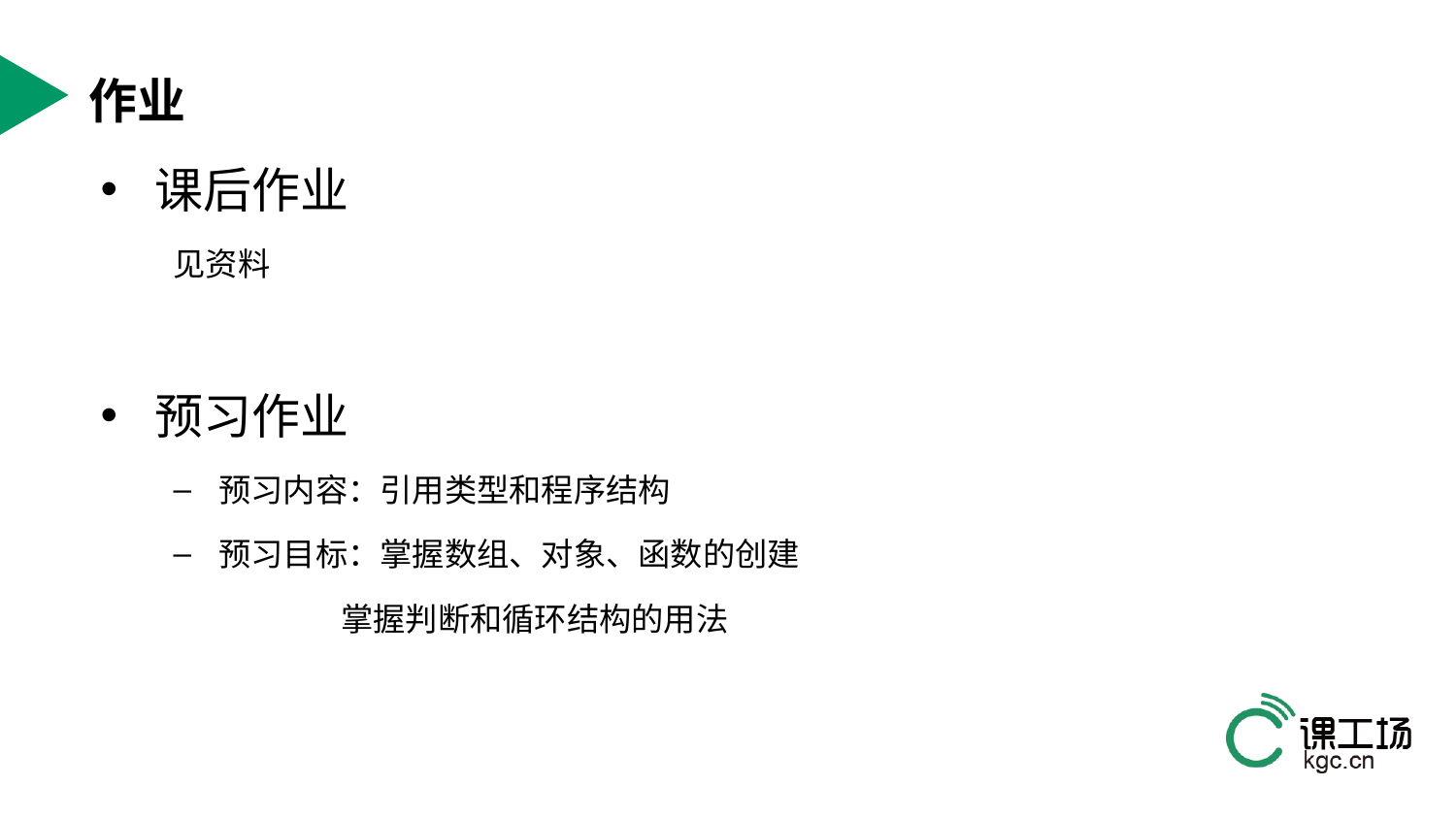

# 作业
课后作业
见资料

预习作业
预习内容：引用类型和程序结构
预习目标：掌握数组、对象、函数的创建
                      掌握判断和循环结构的用法